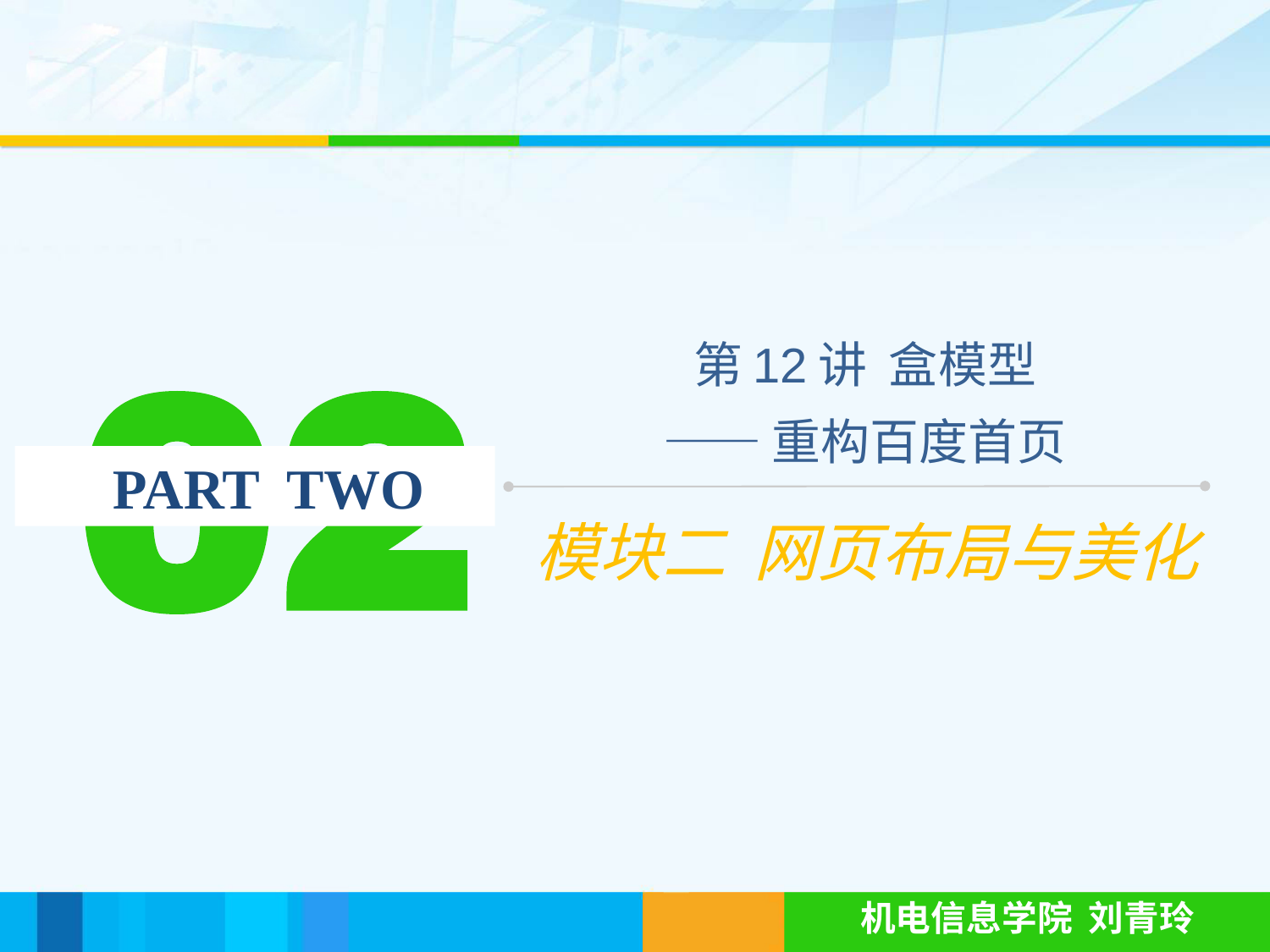

02
第12讲  盒模型
——重构百度首页
      PART  TWO
模块二  网页布局与美化
机电信息学院  刘青玲